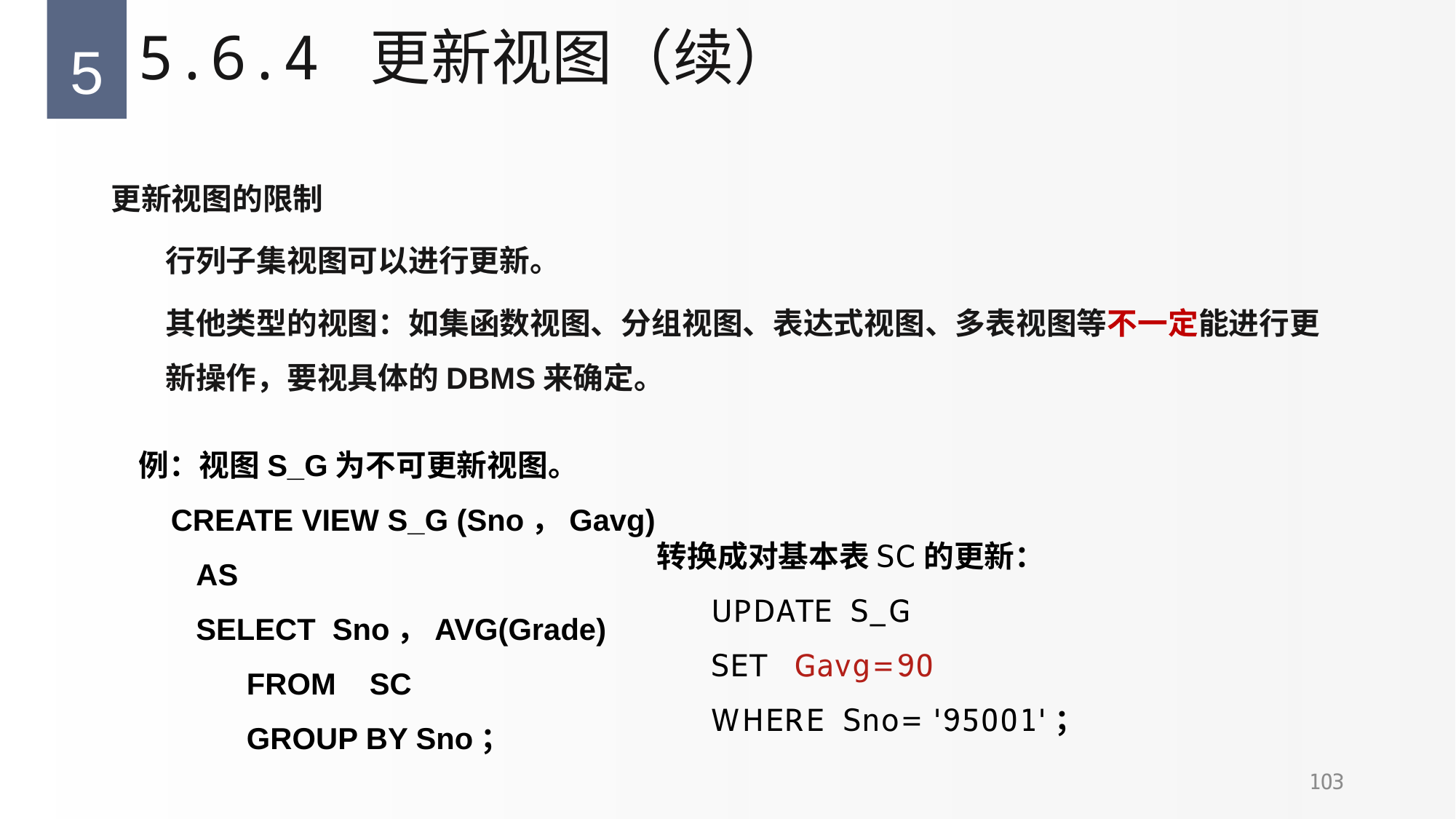

# 5.6.4 更新视图（续）
更新视图的限制
行列子集视图可以进行更新。
其他类型的视图：如集函数视图、分组视图、表达式视图、多表视图等不一定能进行更新操作，要视具体的DBMS来确定。
例：视图S_G为不可更新视图。
    CREATE VIEW S_G (Sno，Gavg)
       AS
       SELECT  Sno，AVG(Grade)
	FROM    SC
	GROUP BY Sno；
转换成对基本表SC的更新：
UPDATE  S_G
SET   Gavg=90
WHERE  Sno= '95001'；
103